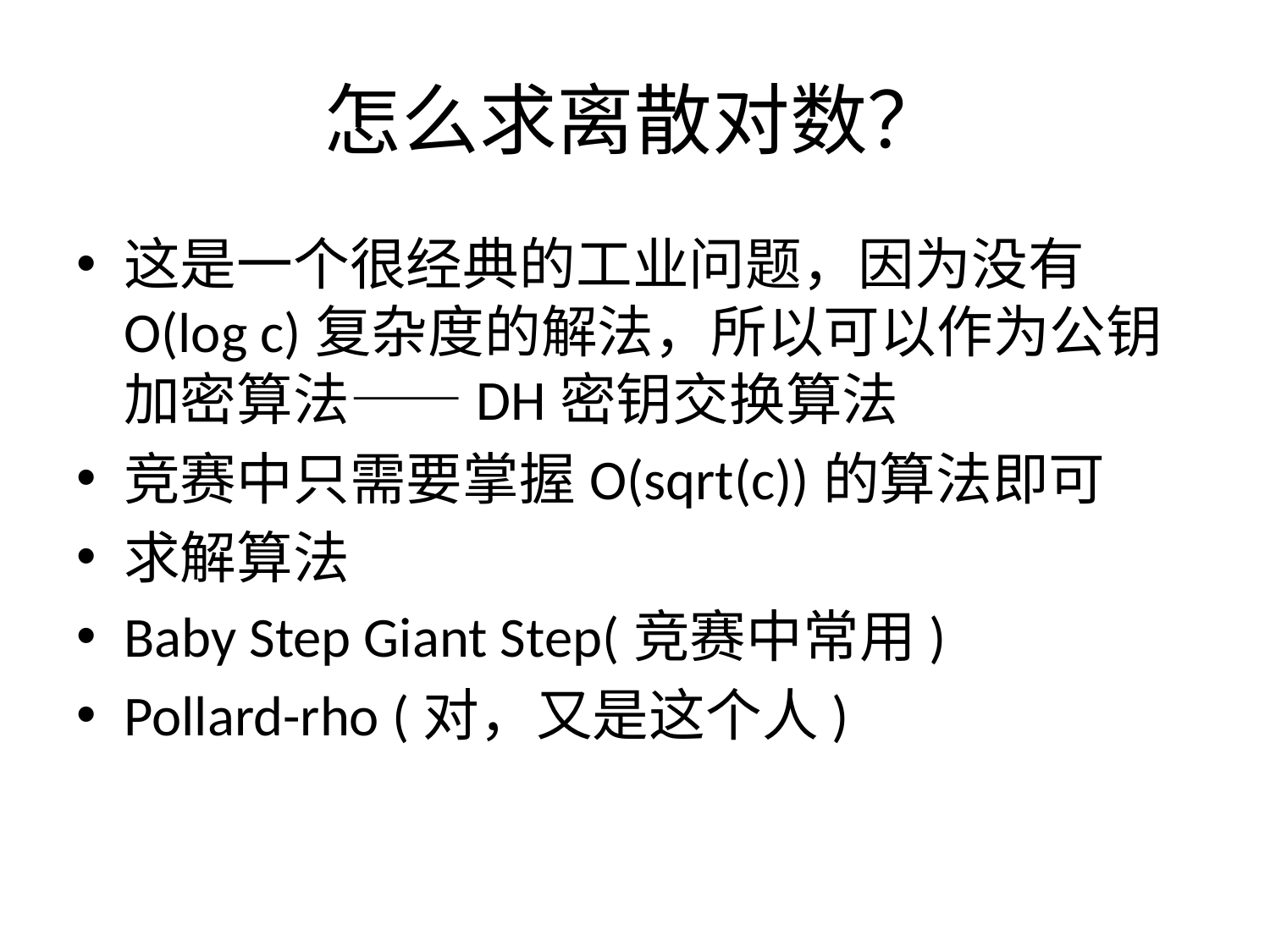

# 怎么求离散对数？
这是一个很经典的工业问题，因为没有O(log c)复杂度的解法，所以可以作为公钥加密算法——DH密钥交换算法
竞赛中只需要掌握O(sqrt(c))的算法即可
求解算法
Baby Step Giant Step(竞赛中常用)
Pollard-rho (对，又是这个人)